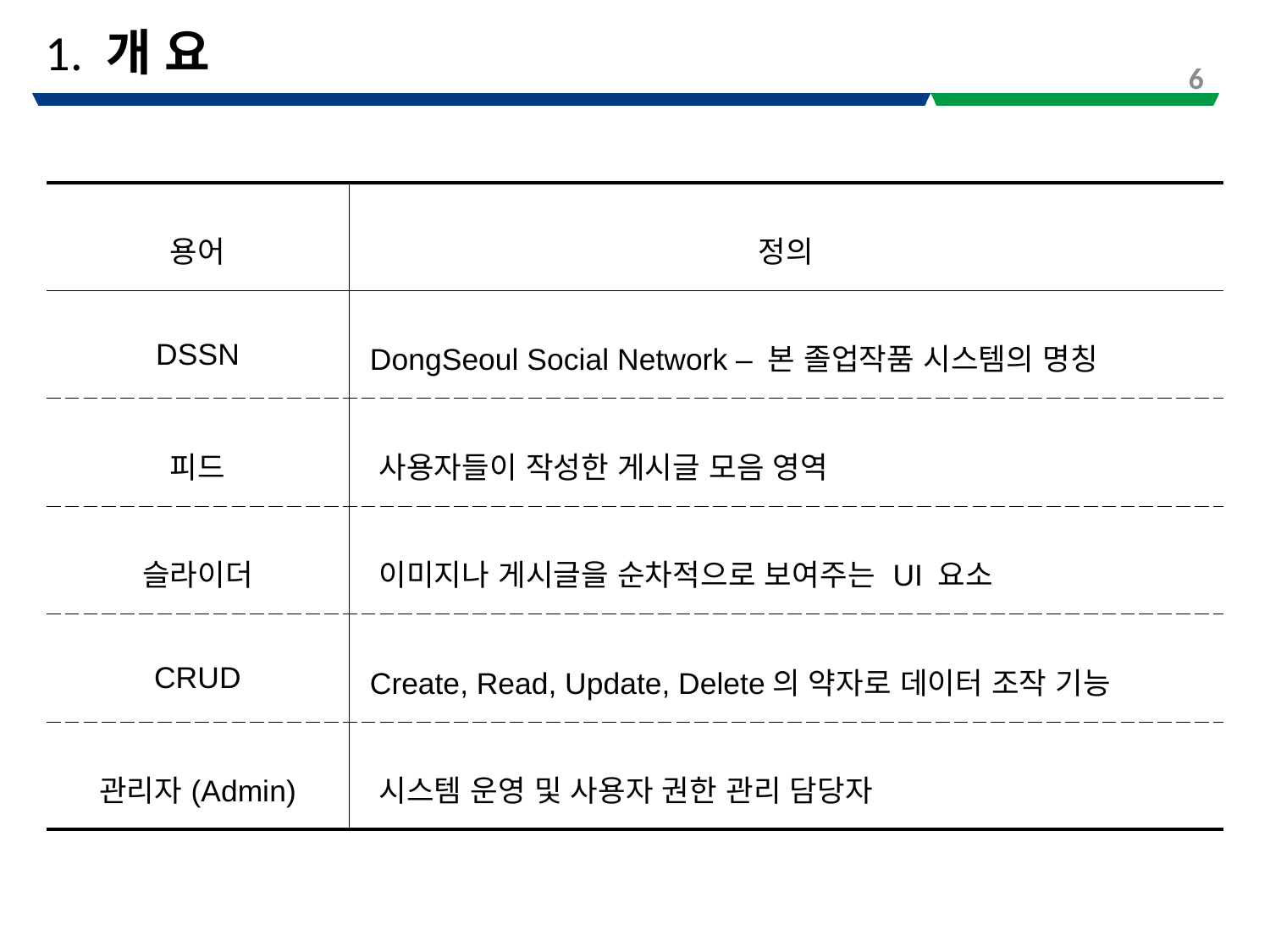

# 1. 개 요
6
| 용어 | 정의 |
| --- | --- |
| DSSN | DongSeoul Social Network – 본 졸업작품 시스템의 명칭 |
| 피드 | 사용자들이 작성한 게시글 모음 영역 |
| 슬라이더 | 이미지나 게시글을 순차적으로 보여주는 UI 요소 |
| CRUD | Create, Read, Update, Delete의 약자로 데이터 조작 기능 |
| 관리자(Admin) | 시스템 운영 및 사용자 권한 관리 담당자 |